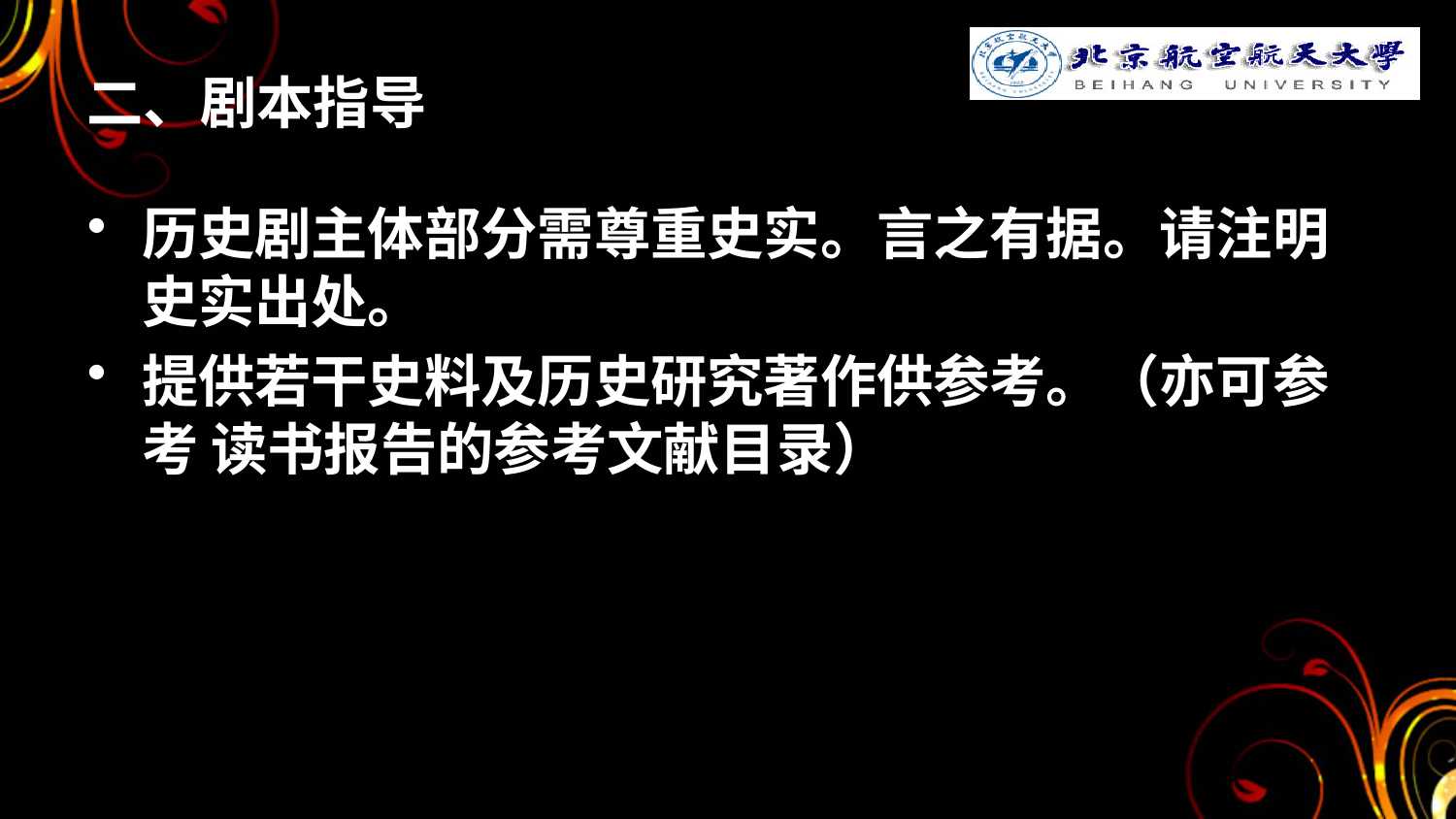

# 二、剧本指导
历史剧主体部分需尊重史实。言之有据。请注明史实出处。
提供若干史料及历史研究著作供参考。（亦可参考 读书报告的参考文献目录）